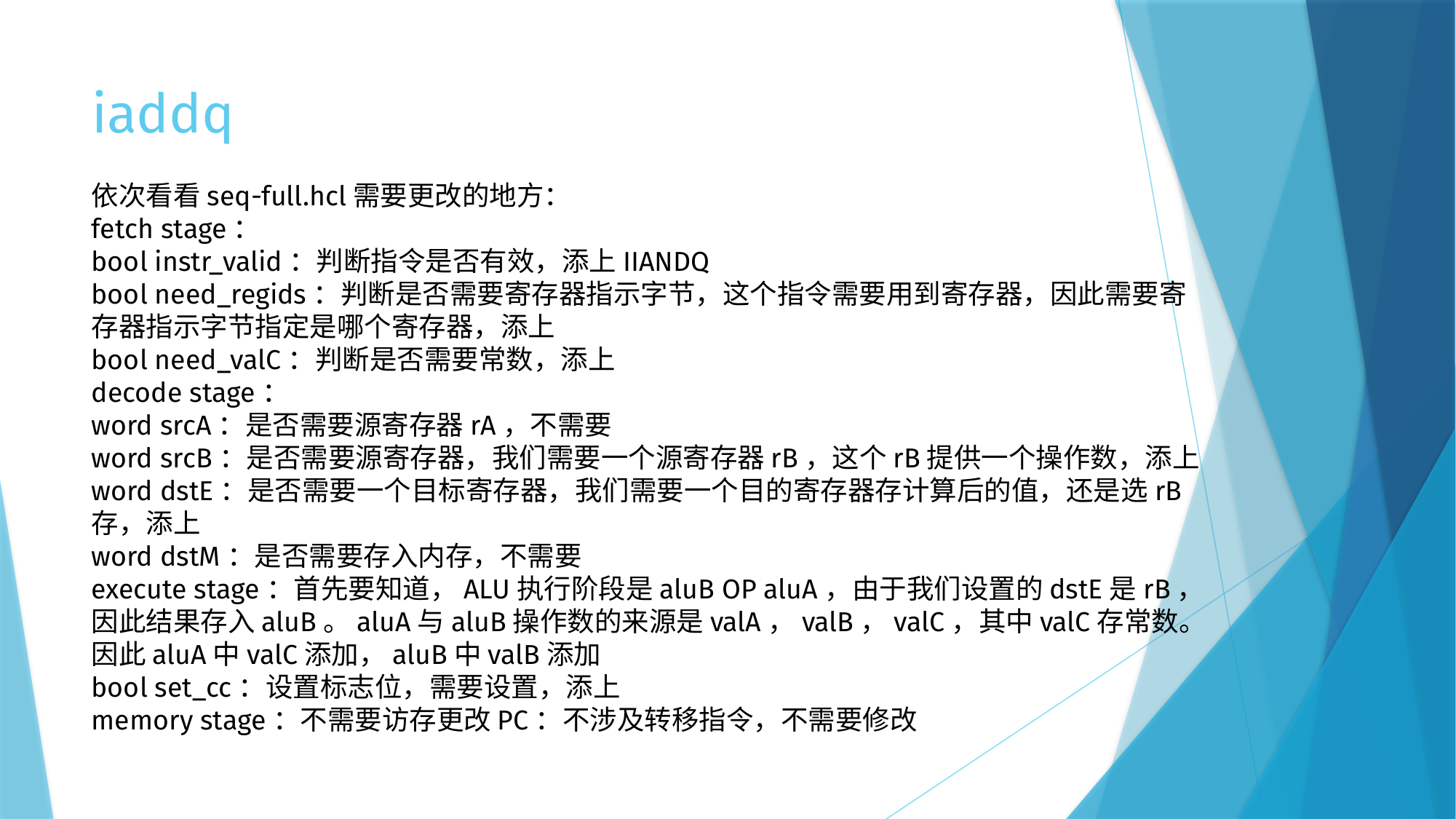

# iaddq
依次看看seq-full.hcl需要更改的地方：
fetch stage：
bool instr_valid：判断指令是否有效，添上IIANDQ
bool need_regids：判断是否需要寄存器指示字节，这个指令需要用到寄存器，因此需要寄存器指示字节指定是哪个寄存器，添上
bool need_valC：判断是否需要常数，添上
decode stage：
word srcA：是否需要源寄存器rA，不需要
word srcB：是否需要源寄存器，我们需要一个源寄存器rB，这个rB提供一个操作数，添上
word dstE：是否需要一个目标寄存器，我们需要一个目的寄存器存计算后的值，还是选rB存，添上
word dstM：是否需要存入内存，不需要
execute stage：首先要知道，ALU执行阶段是aluB OP aluA，由于我们设置的dstE是rB，因此结果存入aluB。aluA与aluB操作数的来源是valA，valB，valC，其中valC存常数。因此aluA中valC添加，aluB中valB添加
bool set_cc：设置标志位，需要设置，添上
memory stage：不需要访存更改PC：不涉及转移指令，不需要修改